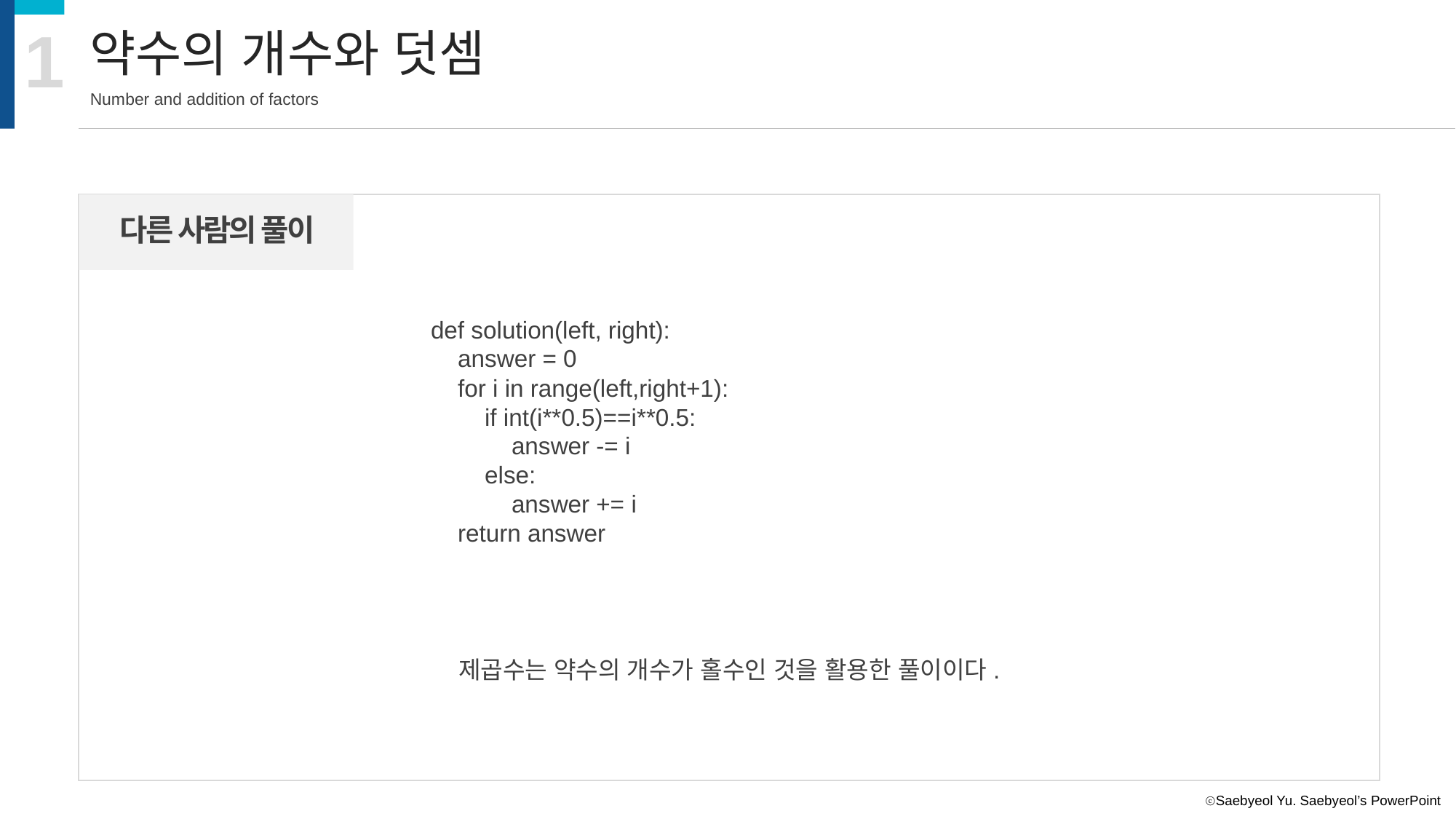

1
약수의 개수와 덧셈
Number and addition of factors

다른 사람의 풀이
def solution(left, right):
    answer = 0
    for i in range(left,right+1):
        if int(i**0.5)==i**0.5:
            answer -= i
        else:
            answer += i
    return answer
제곱수는 약수의 개수가 홀수인 것을 활용한 풀이이다.